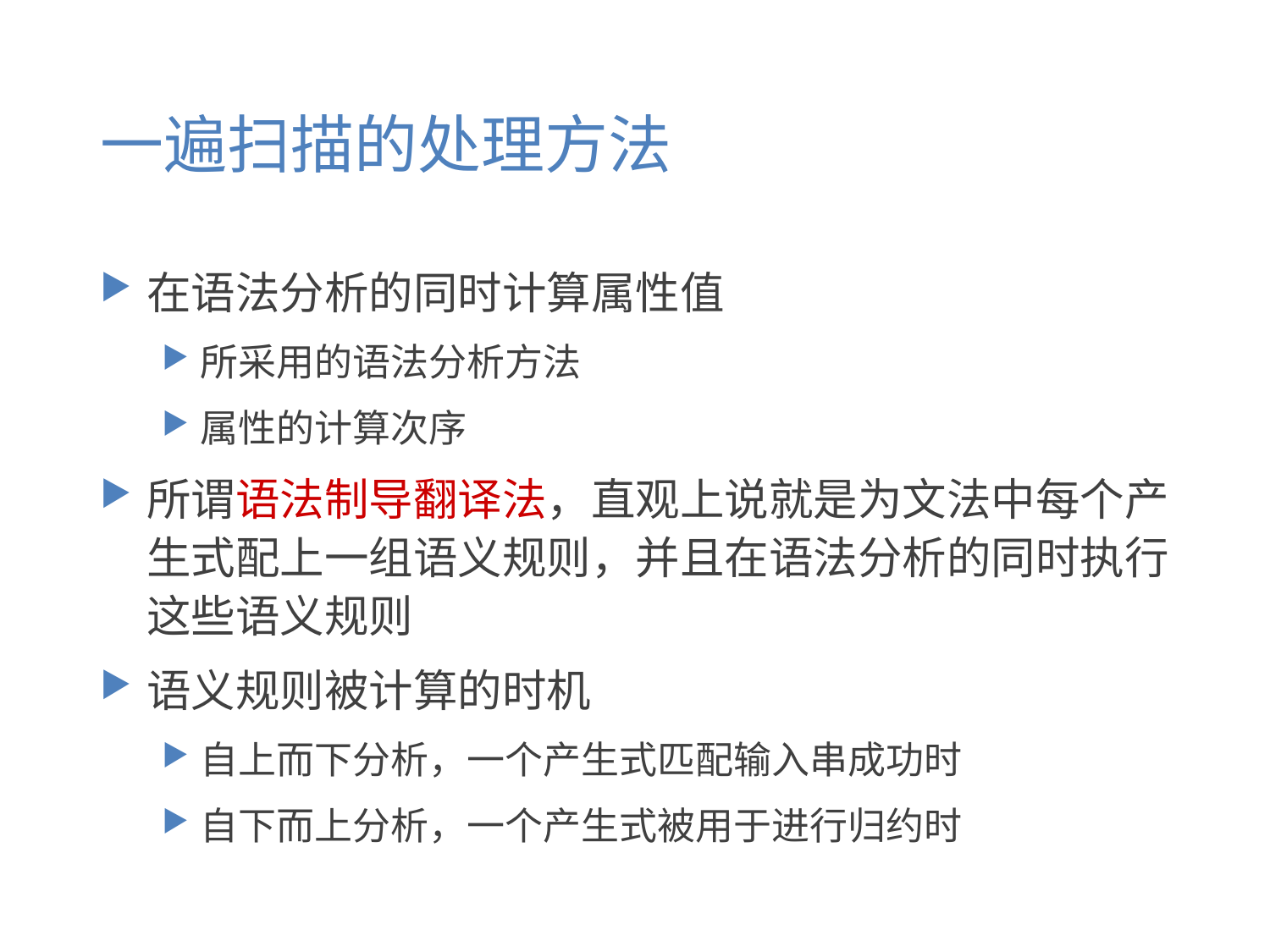

# 一遍扫描的处理方法
在语法分析的同时计算属性值
所采用的语法分析方法
属性的计算次序
所谓语法制导翻译法，直观上说就是为文法中每个产生式配上一组语义规则，并且在语法分析的同时执行这些语义规则
语义规则被计算的时机
自上而下分析，一个产生式匹配输入串成功时
自下而上分析，一个产生式被用于进行归约时